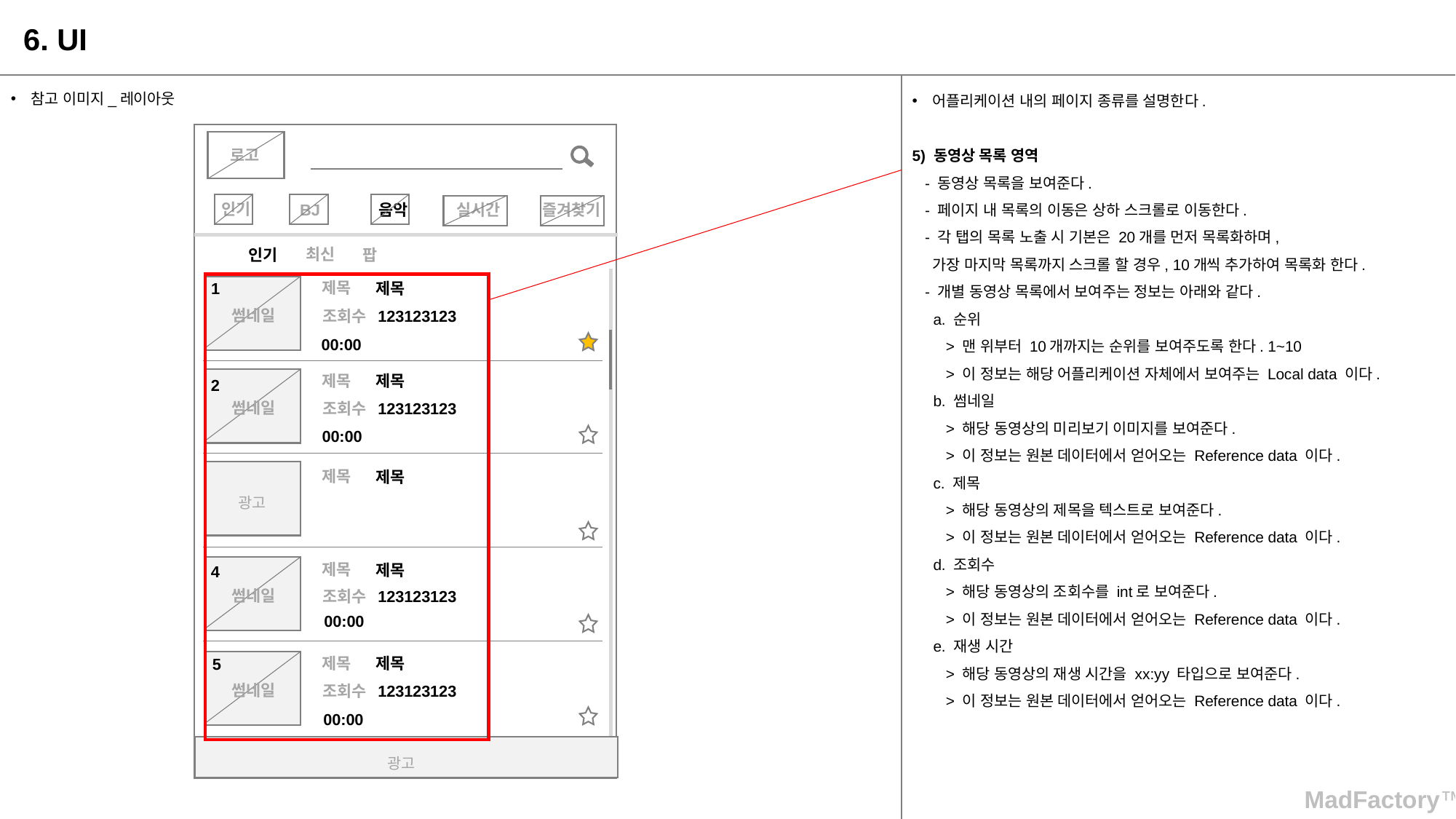

6. UI
참고 이미지_레이아웃
어플리케이션 내의 페이지 종류를 설명한다.

5) 동영상 목록 영역
   - 동영상 목록을 보여준다.
   - 페이지 내 목록의 이동은 상하 스크롤로 이동한다.
   - 각 탭의 목록 노출 시 기본은 20개를 먼저 목록화하며,
    가장 마지막 목록까지 스크롤 할 경우, 10개씩 추가하여 목록화 한다.
   - 개별 동영상 목록에서 보여주는 정보는 아래와 같다.
     a. 순위
        > 맨 위부터 10개까지는 순위를 보여주도록 한다. 1~10
        > 이 정보는 해당 어플리케이션 자체에서 보여주는 Local data 이다.
     b. 썸네일
        > 해당 동영상의 미리보기 이미지를 보여준다.
        > 이 정보는 원본 데이터에서 얻어오는 Reference data 이다.
     c. 제목
        > 해당 동영상의 제목을 텍스트로 보여준다.
        > 이 정보는 원본 데이터에서 얻어오는 Reference data 이다.
     d. 조회수
        > 해당 동영상의 조회수를 int로 보여준다.
        > 이 정보는 원본 데이터에서 얻어오는 Reference data 이다.
     e. 재생 시간
        > 해당 동영상의 재생 시간을 xx:yy 타입으로 보여준다.
        > 이 정보는 원본 데이터에서 얻어오는 Reference data 이다.

로고

인기

음악

BJ
실시간
즐겨찾기

최신
인기
팝
제목
제목
1

썸네일

2
썸네일

광고
4

썸네일
5

썸네일

조회수
123123123
00:00
00:00

제목
제목
조회수
123123123
00:00
00:00

제목
제목

제목
제목
조회수
123123123
00:00
00:00

제목
제목
조회수
123123123
00:00
00:00

광고
MadFactory™